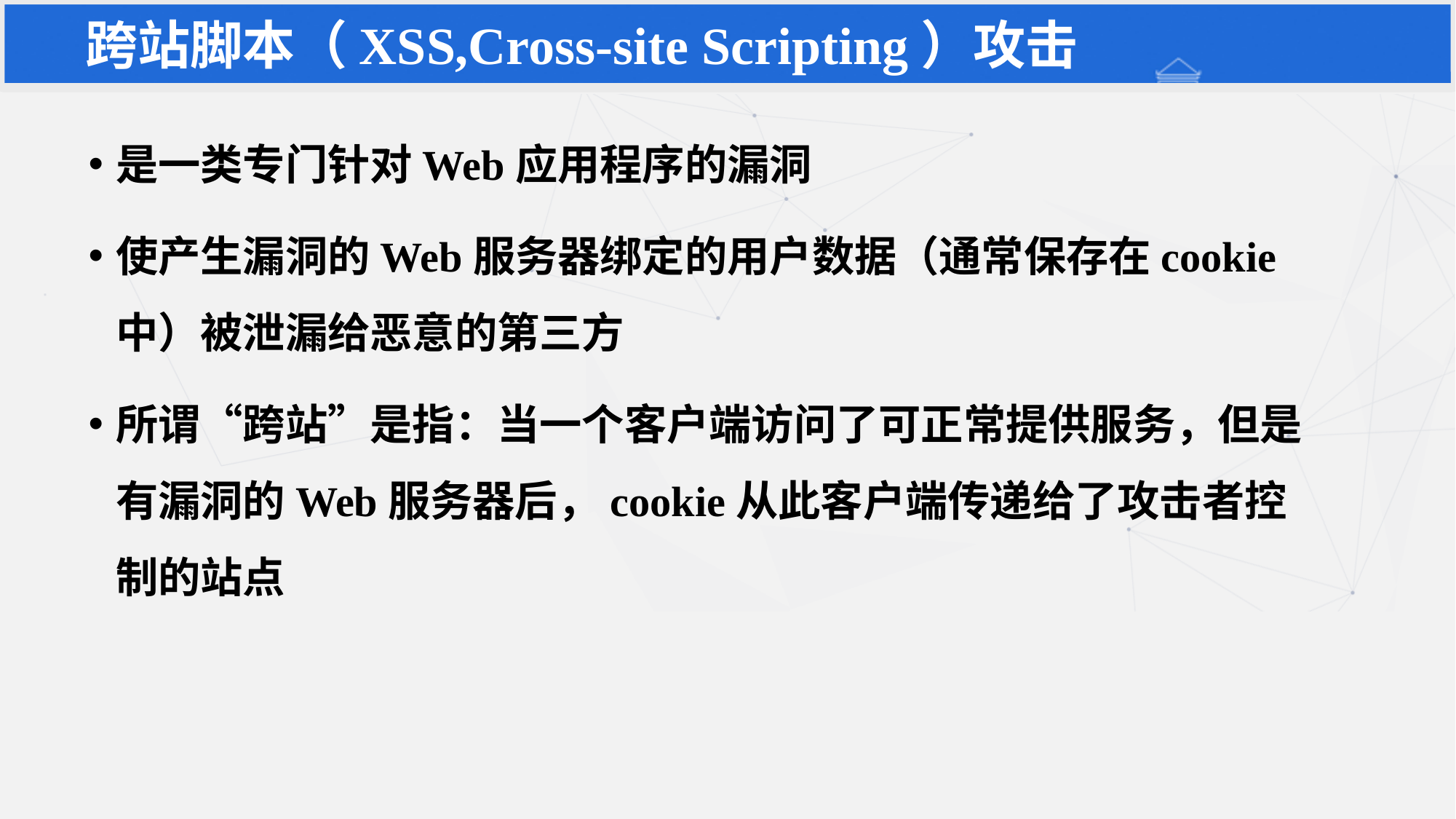

# 跨站脚本（XSS,Cross-site Scripting）攻击
是一类专门针对Web应用程序的漏洞
使产生漏洞的Web服务器绑定的用户数据（通常保存在cookie中）被泄漏给恶意的第三方
所谓“跨站”是指：当一个客户端访问了可正常提供服务，但是有漏洞的Web服务器后，cookie从此客户端传递给了攻击者控制的站点